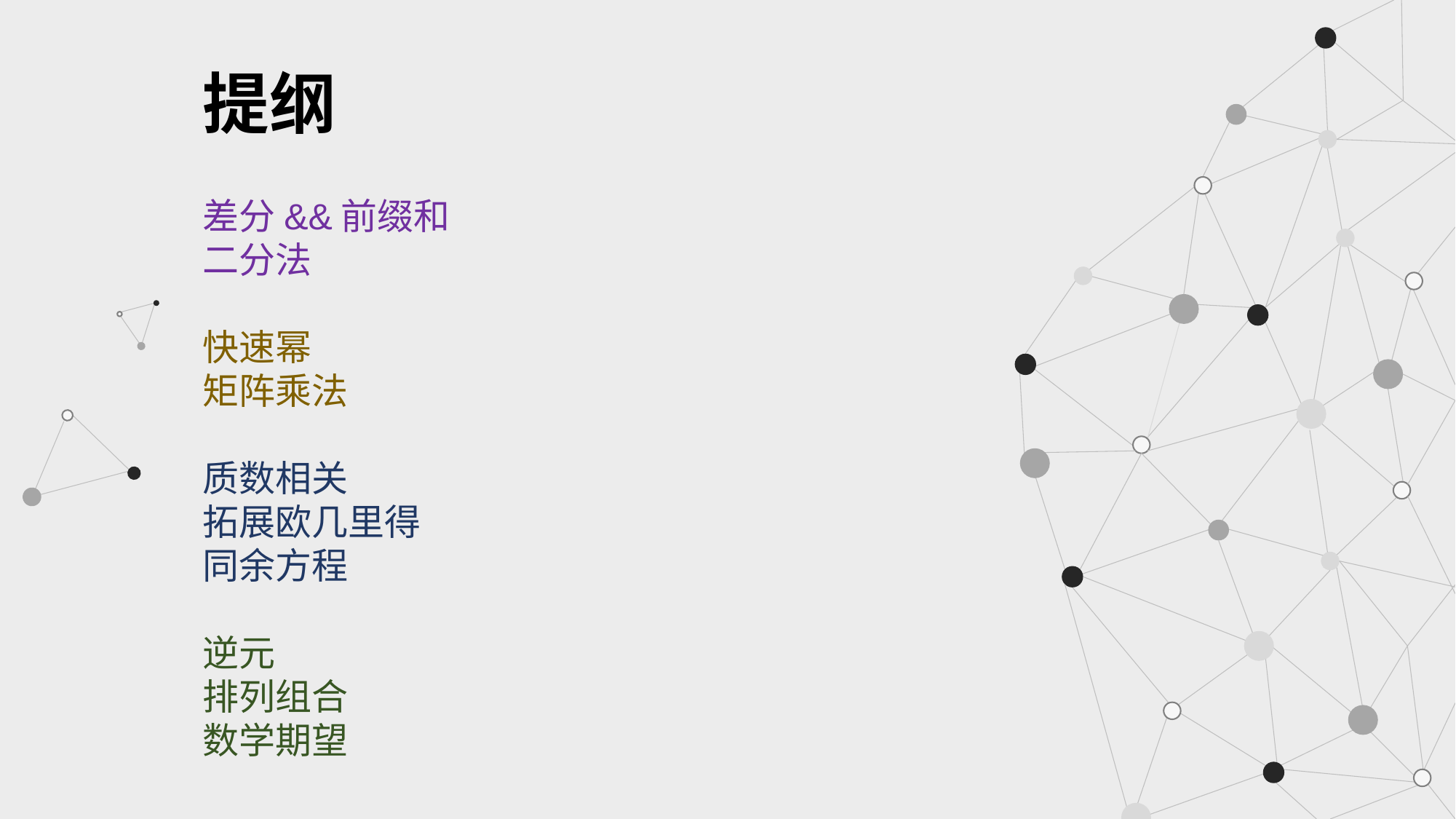

提纲

差分&&前缀和
二分法

快速幂
矩阵乘法

质数相关
拓展欧几里得
同余方程

逆元
排列组合
数学期望